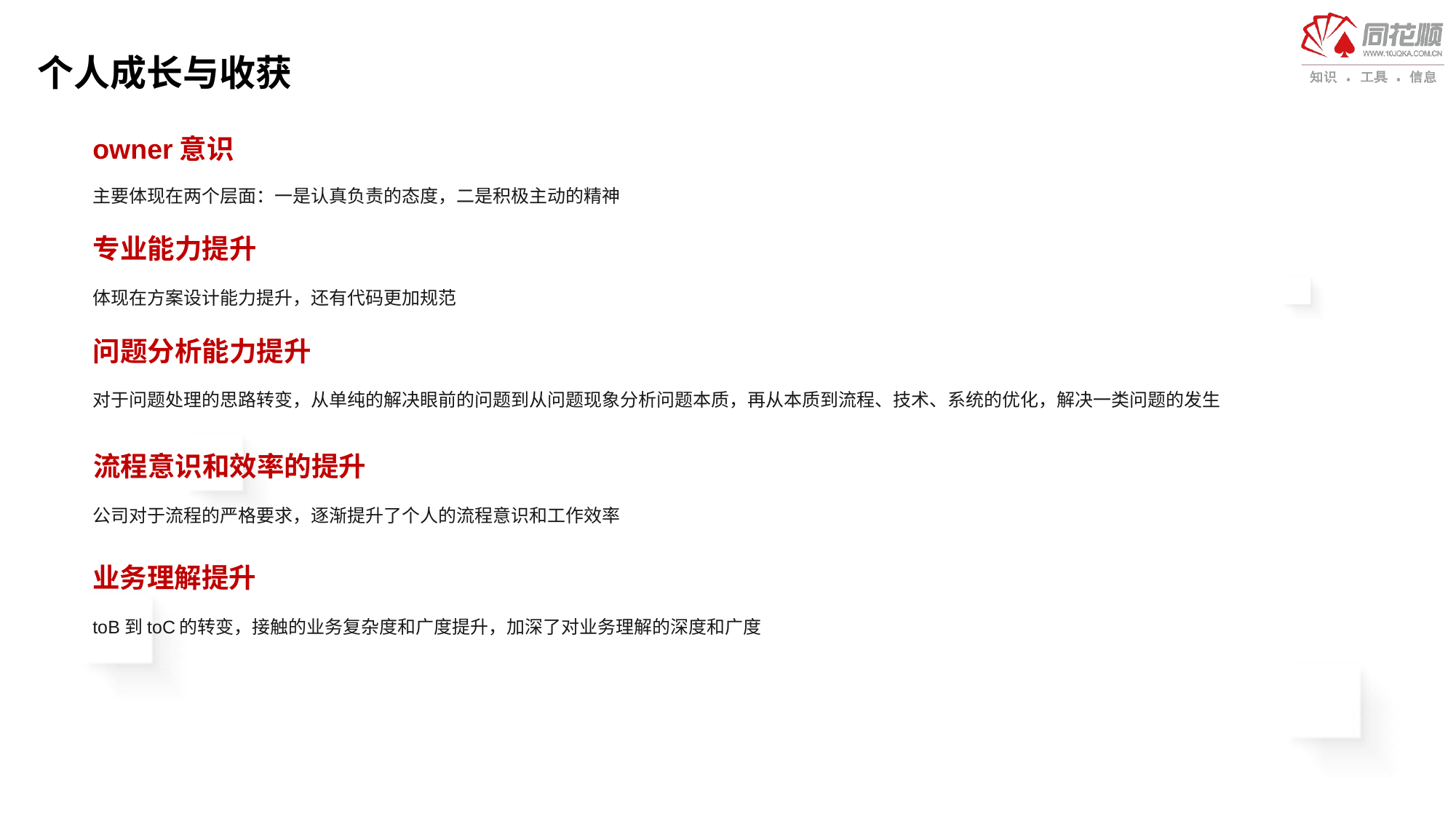

E6636BC20180234D78A0072836F0B3B062B9B207100DDB20A0D98F39B16C2BA34B43BC38C168AB0122592F0838465CEB921921FAF1D0ABC11BBFC26B7F4E1ADA24FB2EADD526949754C728F767A2439F9FD0E9157C626057A81A5197EE01DCA8DD06229F4E3

E6636BC20180234D78A0072836F0BC80E2B9B20A18B0FB70A5D98E39B11D2BE33B48B338916E0B0C22E9220838467CEBA219210AB1D09B411BBFC268761E16D824FA29AD932DD49764B92B476A024CE64A31EE19775BC05E98E8F198783F6C08DEA629946E3
个人成长与收获
owner意识
主要体现在两个层面：一是认真负责的态度，二是积极主动的精神
专业能力提升
体现在方案设计能力提升，还有代码更加规范
问题分析能力提升
对于问题处理的思路转变，从单纯的解决眼前的问题到从问题现象分析问题本质，再从本质到流程、技术、系统的优化，解决一类问题的发生
流程意识和效率的提升
公司对于流程的严格要求，逐渐提升了个人的流程意识和工作效率
业务理解提升
toB到toC的转变，接触的业务复杂度和广度提升，加深了对业务理解的深度和广度